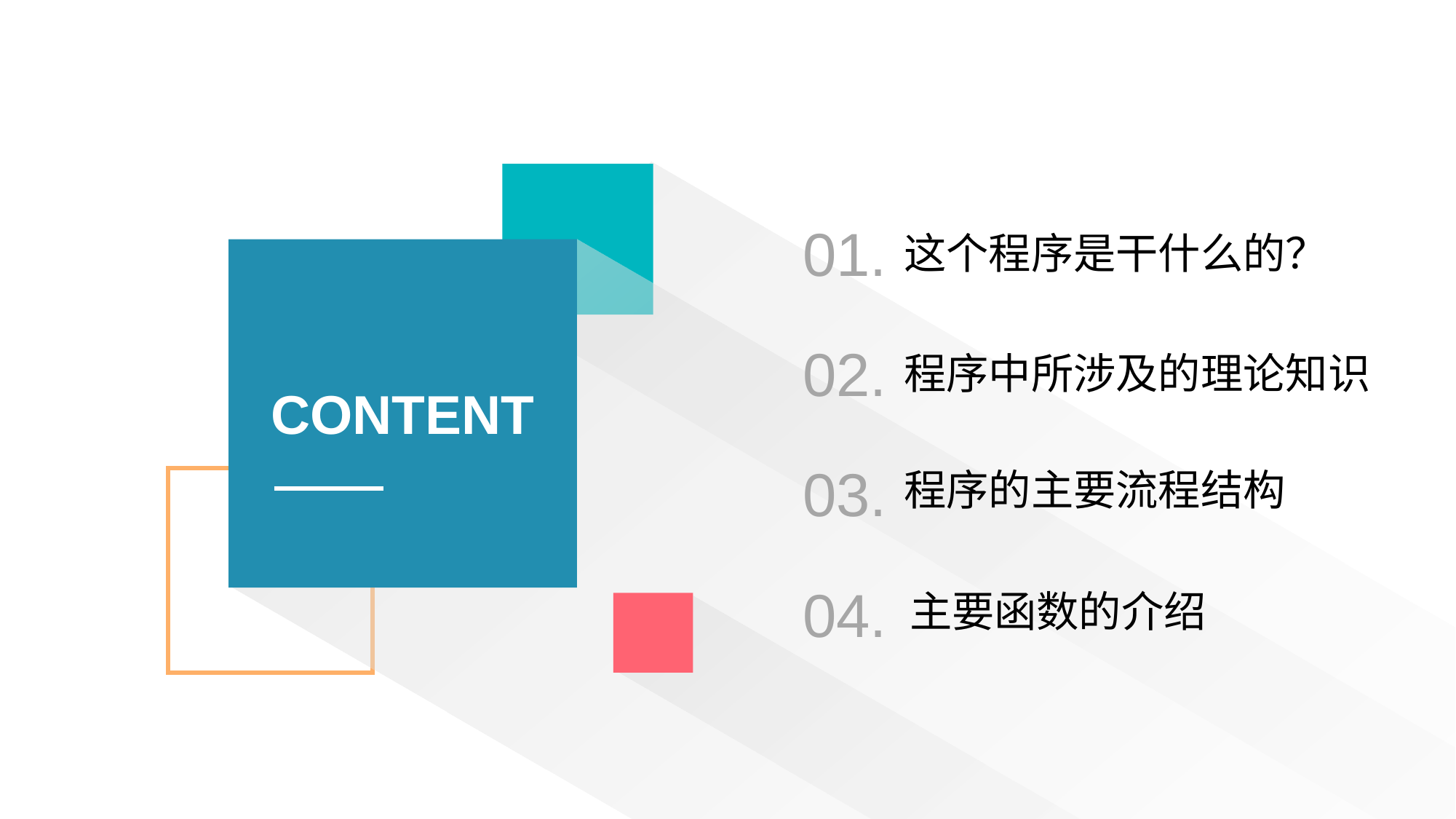

01.
这个程序是干什么的？

02.
程序中所涉及的理论知识
CONTENT
03.
程序的主要流程结构

04.
主要函数的介绍